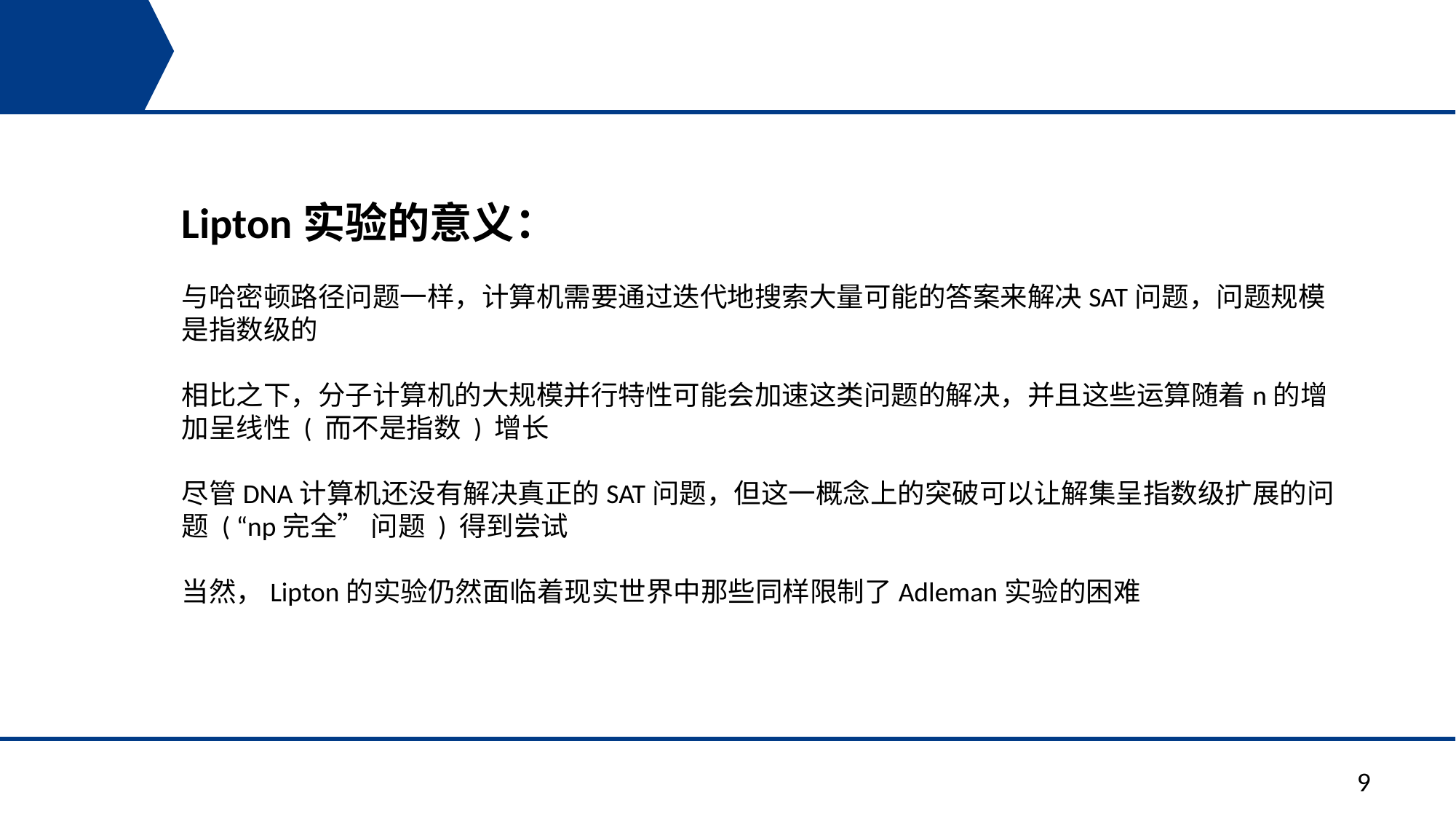

Lipton实验的意义：

与哈密顿路径问题一样，计算机需要通过迭代地搜索大量可能的答案来解决SAT问题，问题规模是指数级的

相比之下，分子计算机的大规模并行特性可能会加速这类问题的解决，并且这些运算随着n的增加呈线性 ( 而不是指数 ) 增长

尽管DNA计算机还没有解决真正的SAT问题，但这一概念上的突破可以让解集呈指数级扩展的问题 ( “np完全” 问题 ) 得到尝试

当然，Lipton的实验仍然面临着现实世界中那些同样限制了Adleman实验的困难
9